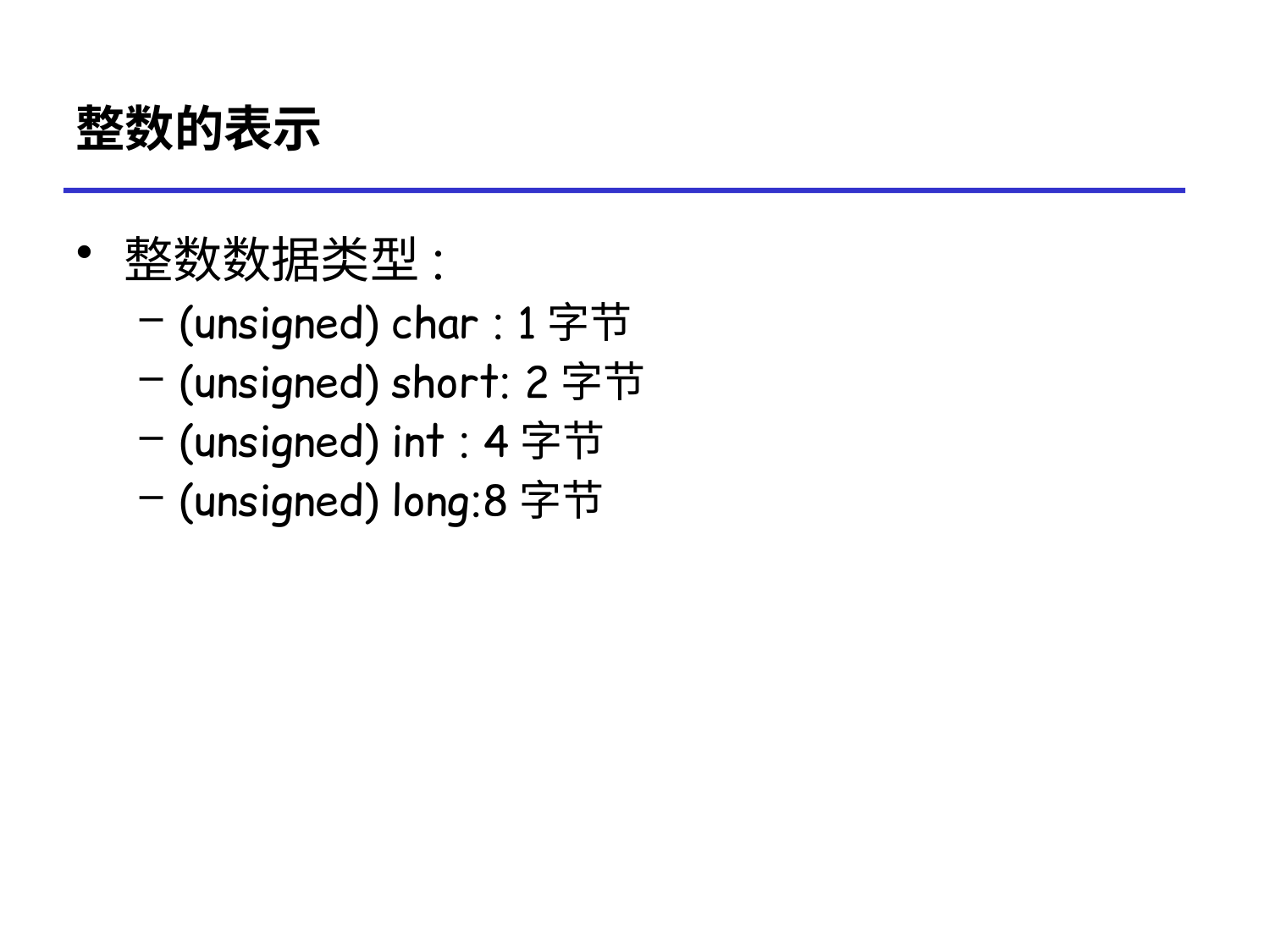

# 整数的表示
整数数据类型:
(unsigned) char : 1字节
(unsigned) short: 2字节
(unsigned) int : 4字节
(unsigned) long:8字节